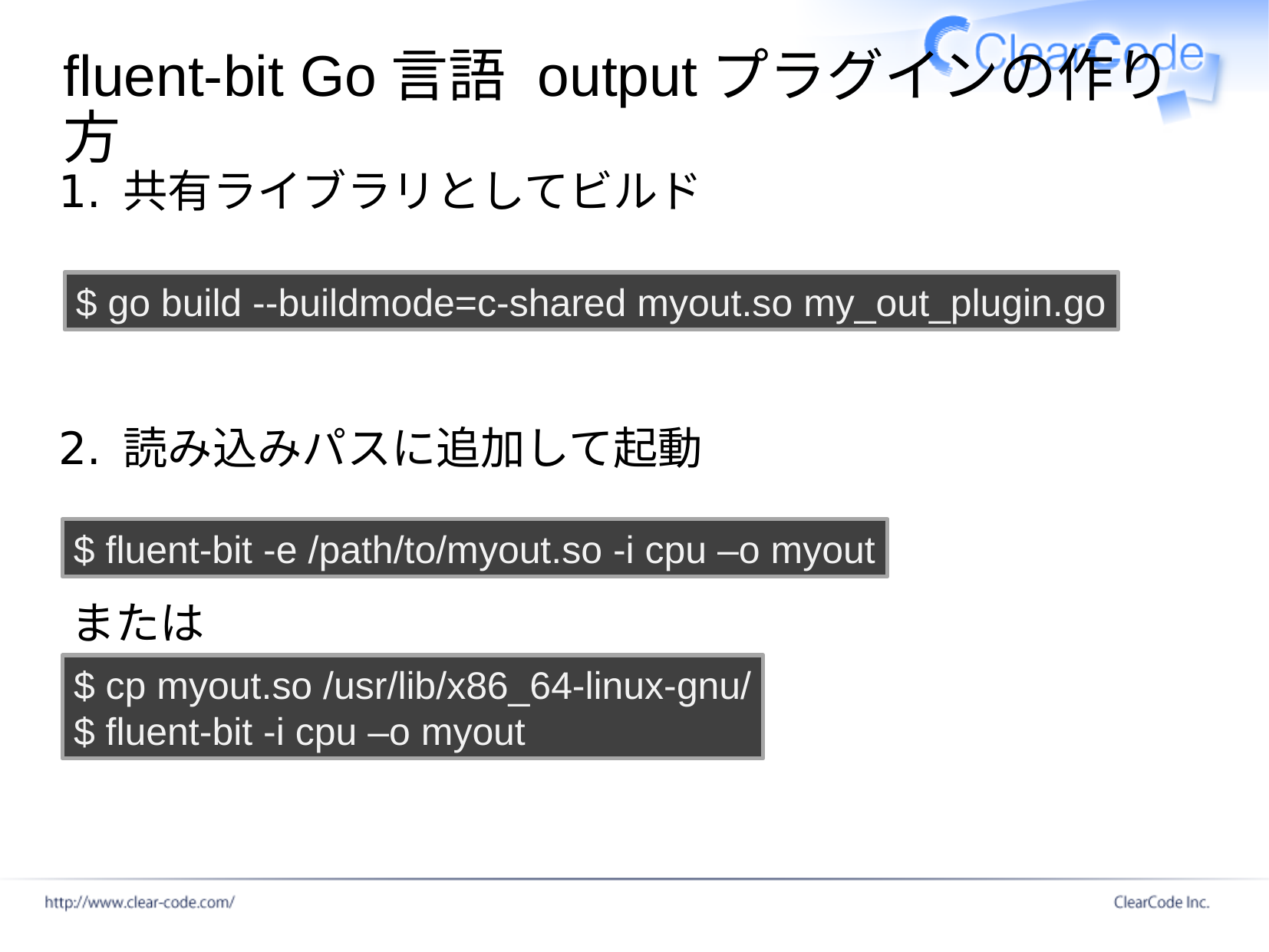

# fluent-bit Go言語 outputプラグインの作り方
共有ライブラリとしてビルド

読み込みパスに追加して起動
$ go build --buildmode=c-shared myout.so my_out_plugin.go
$ fluent-bit -e /path/to/myout.so -i cpu –o myout
または
$ cp myout.so /usr/lib/x86_64-linux-gnu/
$ fluent-bit -i cpu –o myout